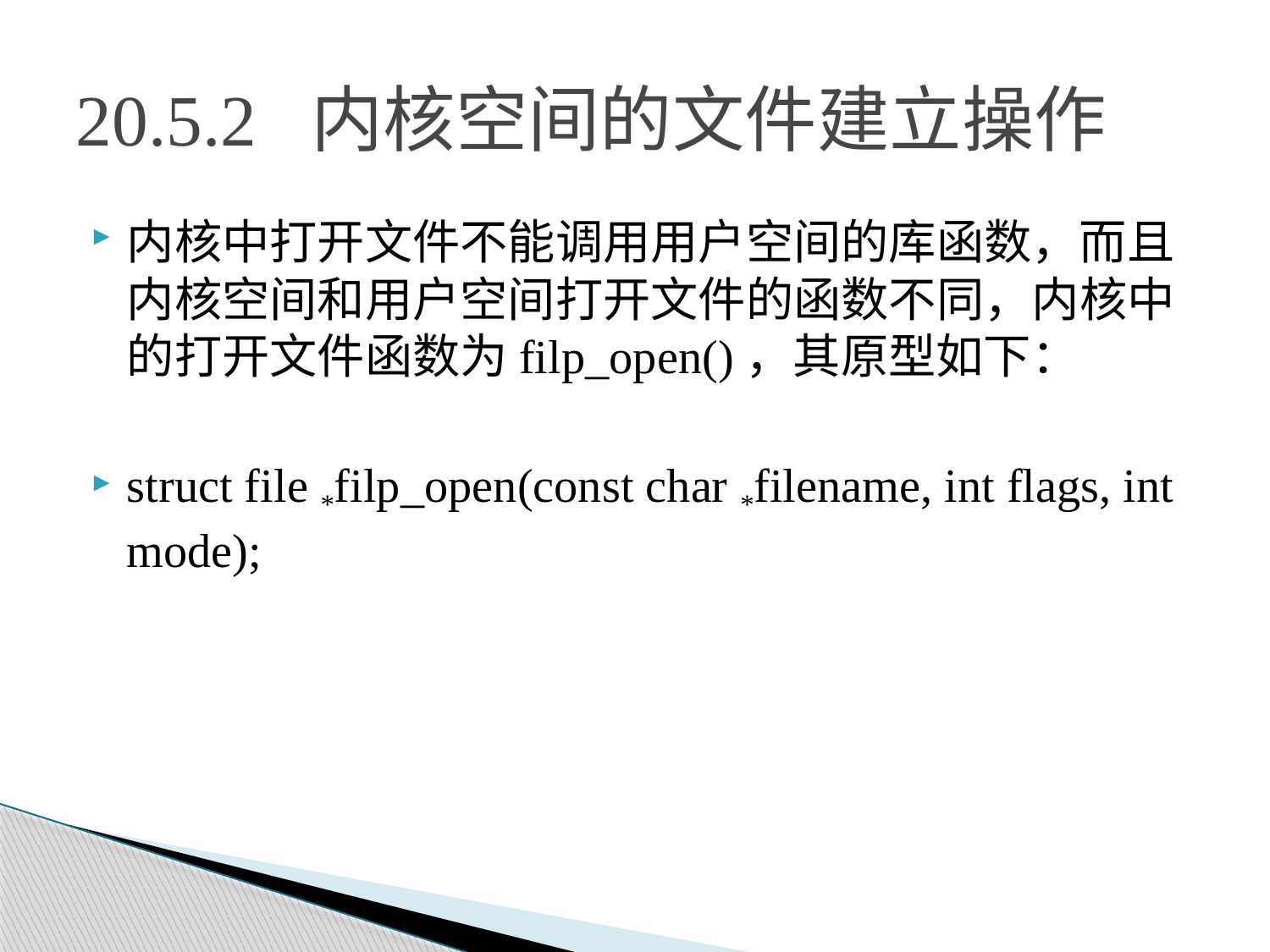

# 20.5.2  内核空间的文件建立操作
内核中打开文件不能调用用户空间的库函数，而且内核空间和用户空间打开文件的函数不同，内核中的打开文件函数为filp_open()，其原型如下：

struct file *filp_open(const char *filename, int flags, int mode);